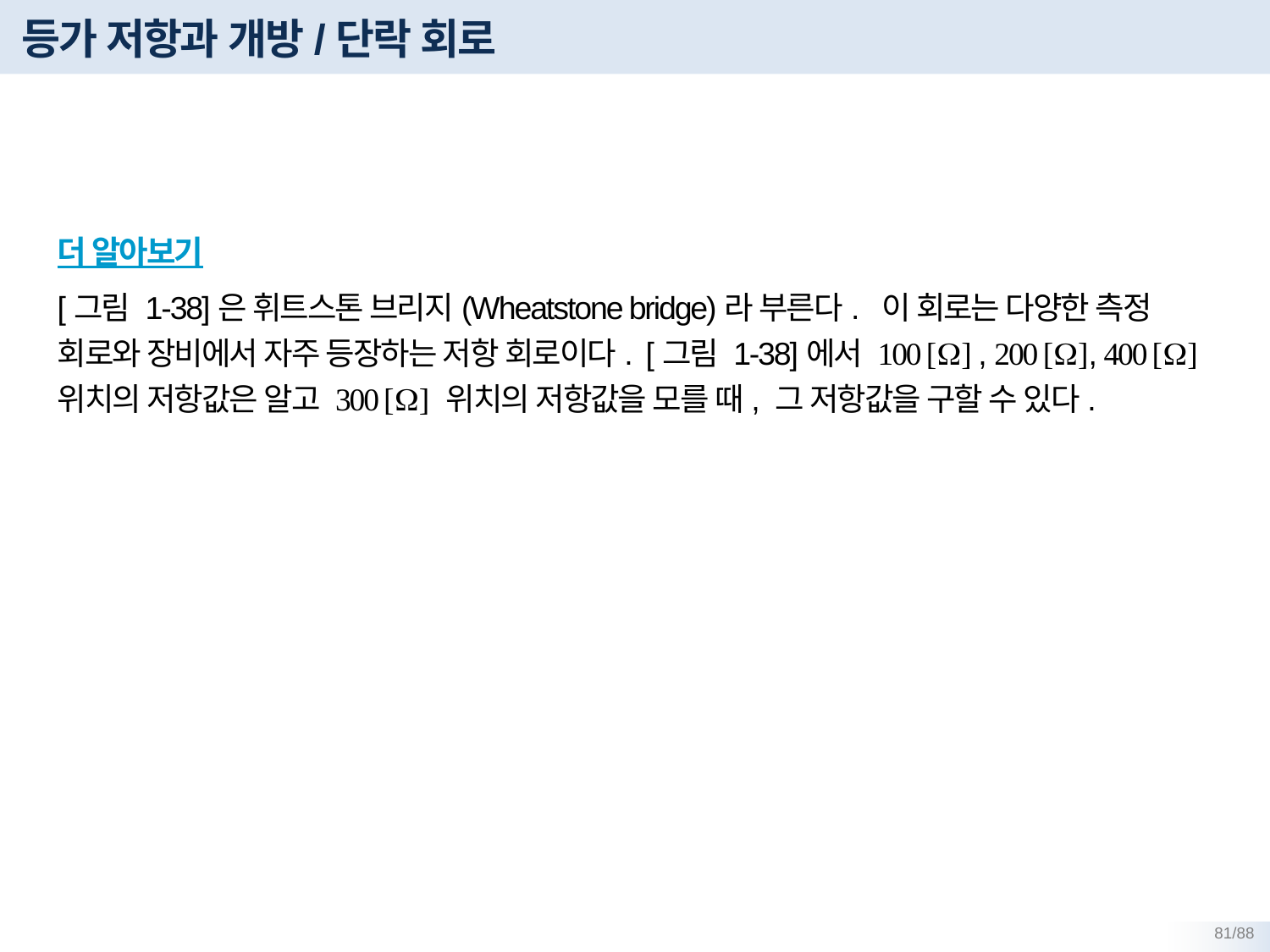

# 등가 저항과 개방/단락 회로
더 알아보기
[그림 1-38]은 휘트스톤 브리지(Wheatstone bridge)라 부른다.  이 회로는 다양한 측정 회로와 장비에서 자주 등장하는 저항 회로이다.  [그림 1-38]에서 100 [Ω] , 200 [Ω], 400 [Ω] 위치의 저항값은 알고 300 [Ω] 위치의 저항값을 모를 때, 그 저항값을 구할 수 있다.